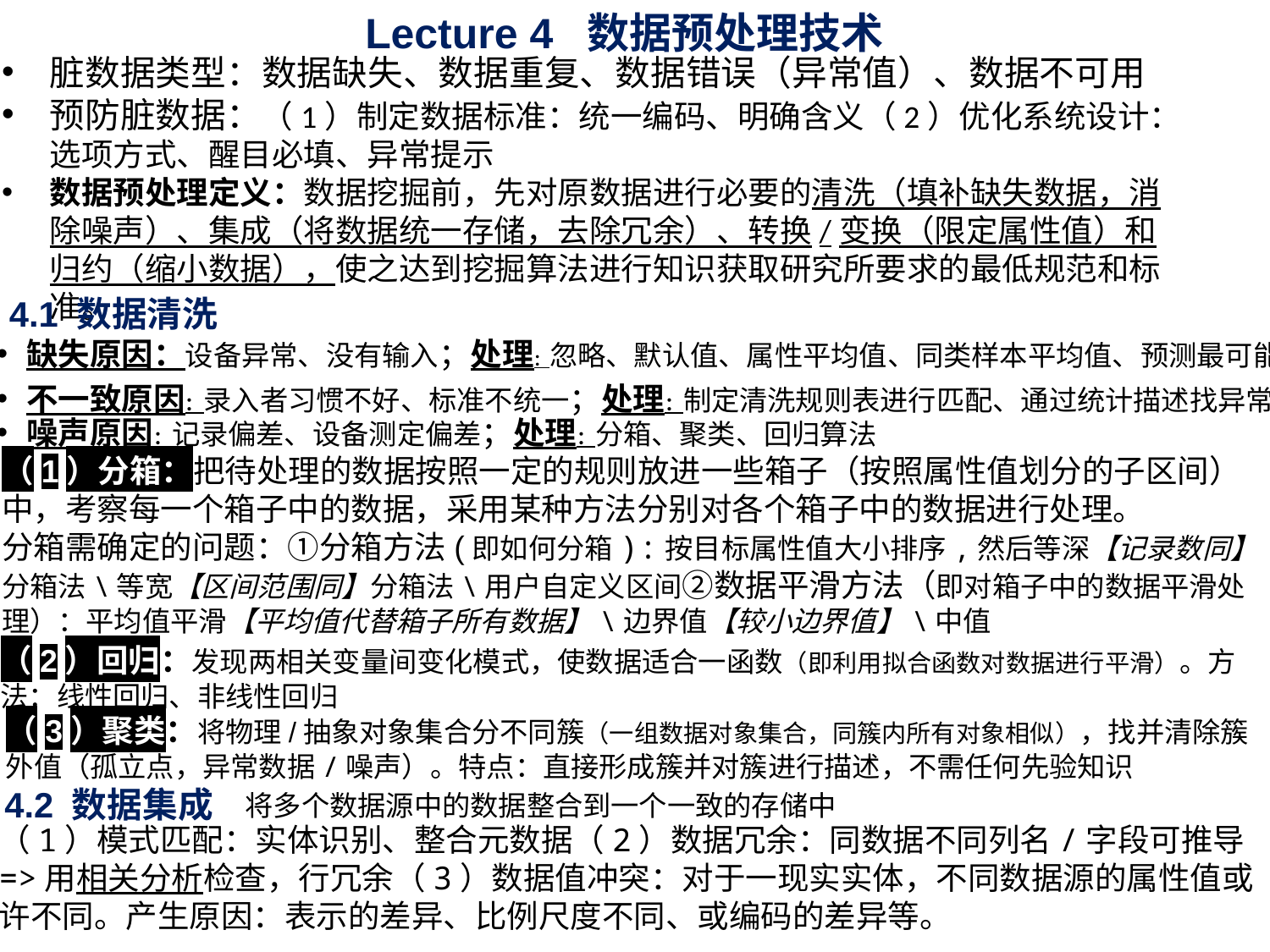

Lecture 4  数据预处理技术
脏数据类型：数据缺失、数据重复、数据错误（异常值）、数据不可用
预防脏数据：（1）制定数据标准：统一编码、明确含义（2）优化系统设计：选项方式、醒目必填、异常提示
数据预处理定义：数据挖掘前，先对原数据进行必要的清洗（填补缺失数据，消除噪声）、集成（将数据统一存储，去除冗余）、转换/变换（限定属性值）和归约（缩小数据），使之达到挖掘算法进行知识获取研究所要求的最低规范和标准。

4.1 数据清洗
缺失原因：设备异常、没有输入；处理：忽略、默认值、属性平均值、同类样本平均值、预测最可能

不一致原因：录入者习惯不好、标准不统一；处理：制定清洗规则表进行匹配、通过统计描述找异常
噪声原因：记录偏差、设备测定偏差；处理：分箱、聚类、回归算法
（1）分箱：把待处理的数据按照一定的规则放进一些箱子（按照属性值划分的子区间）中，考察每一个箱子中的数据，采用某种方法分别对各个箱子中的数据进行处理。
分箱需确定的问题：①分箱方法(即如何分箱):按目标属性值大小排序,然后等深【记录数同】分箱法\等宽【区间范围同】分箱法\用户自定义区间②数据平滑方法（即对箱子中的数据平滑处理）：平均值平滑【平均值代替箱子所有数据】\边界值【较小边界值】\中值

（2）回归：发现两相关变量间变化模式，使数据适合一函数（即利用拟合函数对数据进行平滑）。方法：线性回归、非线性回归
（3）聚类：将物理/抽象对象集合分不同簇（一组数据对象集合，同簇内所有对象相似），找并清除簇外值（孤立点，异常数据/噪声）。特点：直接形成簇并对簇进行描述，不需任何先验知识

4.2 数据集成
将多个数据源中的数据整合到一个一致的存储中
（1）模式匹配：实体识别、整合元数据（2）数据冗余：同数据不同列名/字段可推导=>用相关分析检查，行冗余（3）数据值冲突：对于一现实实体，不同数据源的属性值或许不同。产生原因：表示的差异、比例尺度不同、或编码的差异等。